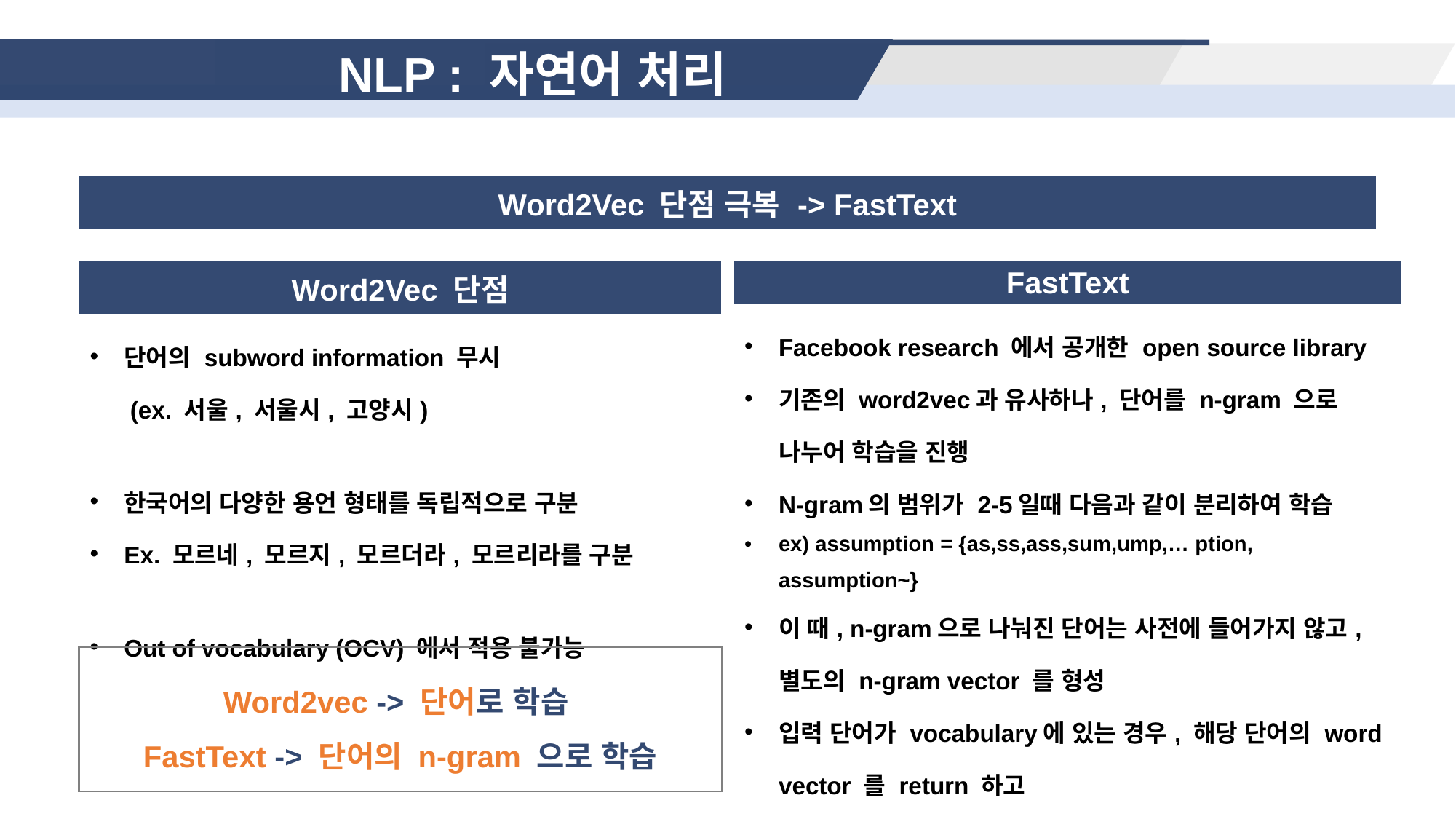

NLP : 자연어 처리
| Word2Vec 단점 극복 -> FastText |
| --- |
|  |
|  |
| Word2Vec 단점 |
| --- |
| 단어의 subword information 무시 (ex. 서울, 서울시, 고양시) 한국어의 다양한 용언 형태를 독립적으로 구분 Ex. 모르네, 모르지, 모르더라, 모르리라를 구분 Out of vocabulary (OCV) 에서 적용 불가능 |
|  |
| FastText |
| --- |
| Facebook research 에서 공개한 open source library 기존의 word2vec과 유사하나, 단어를 n-gram 으로 나누어 학습을 진행 N-gram의 범위가 2-5일때 다음과 같이 분리하여 학습 ex) assumption = {as,ss,ass,sum,ump,… ption, assumption~} 이 때, n-gram으로 나눠진 단어는 사전에 들어가지 않고, 별도의 n-gram vector 를 형성 입력 단어가 vocabulary에 있는 경우, 해당 단어의 word vector 를 return 하고 OOV인 경우, n-gram vector 들의 합산을 return |
Word2vec -> 단어로 학습
FastText -> 단어의 n-gram 으로 학습